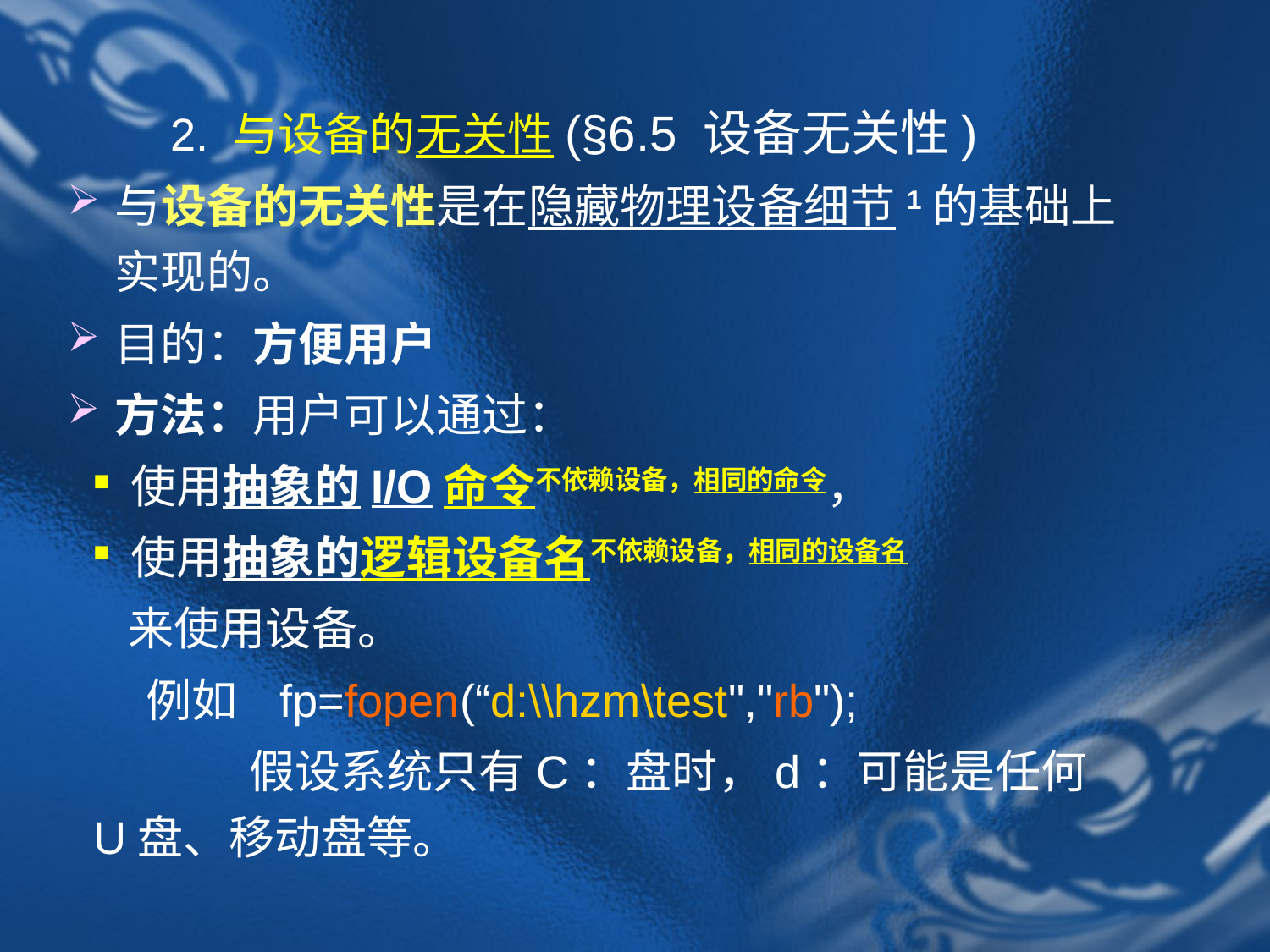

2. 与设备的无关性(§6.5 设备无关性)
与设备的无关性是在隐藏物理设备细节1的基础上实现的。
目的：方便用户
方法：用户可以通过：
使用抽象的I/O命令不依赖设备，相同的命令，
使用抽象的逻辑设备名不依赖设备，相同的设备名
    来使用设备。
    例如   fp=fopen(“d:\\hzm\test","rb");
              假设系统只有C：盘时，d：可能是任何U盘、移动盘等。